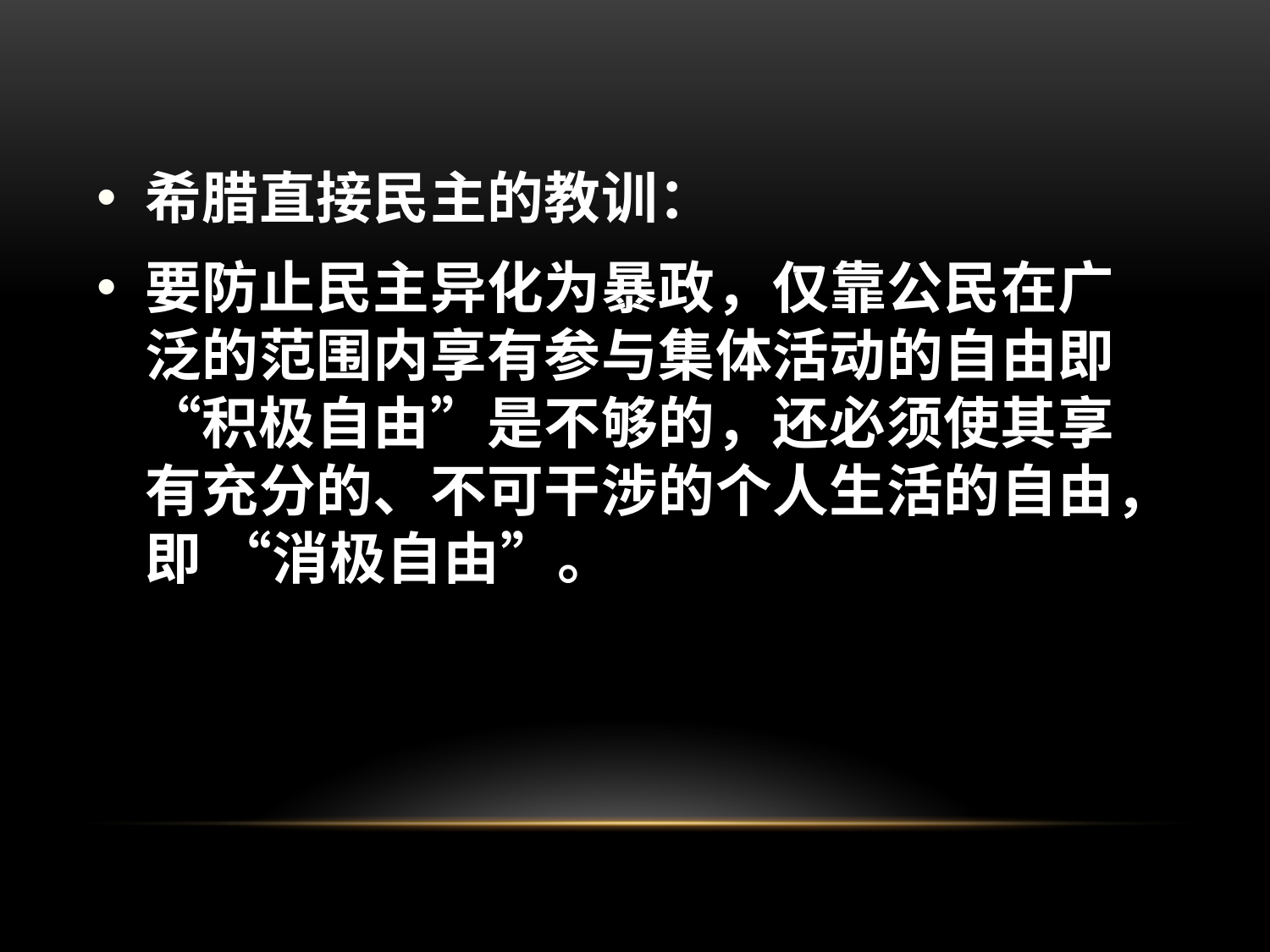

#
希腊直接民主的教训：
要防止民主异化为暴政，仅靠公民在广泛的范围内享有参与集体活动的自由即“积极自由”是不够的，还必须使其享有充分的、不可干涉的个人生活的自由，即 “消极自由”。